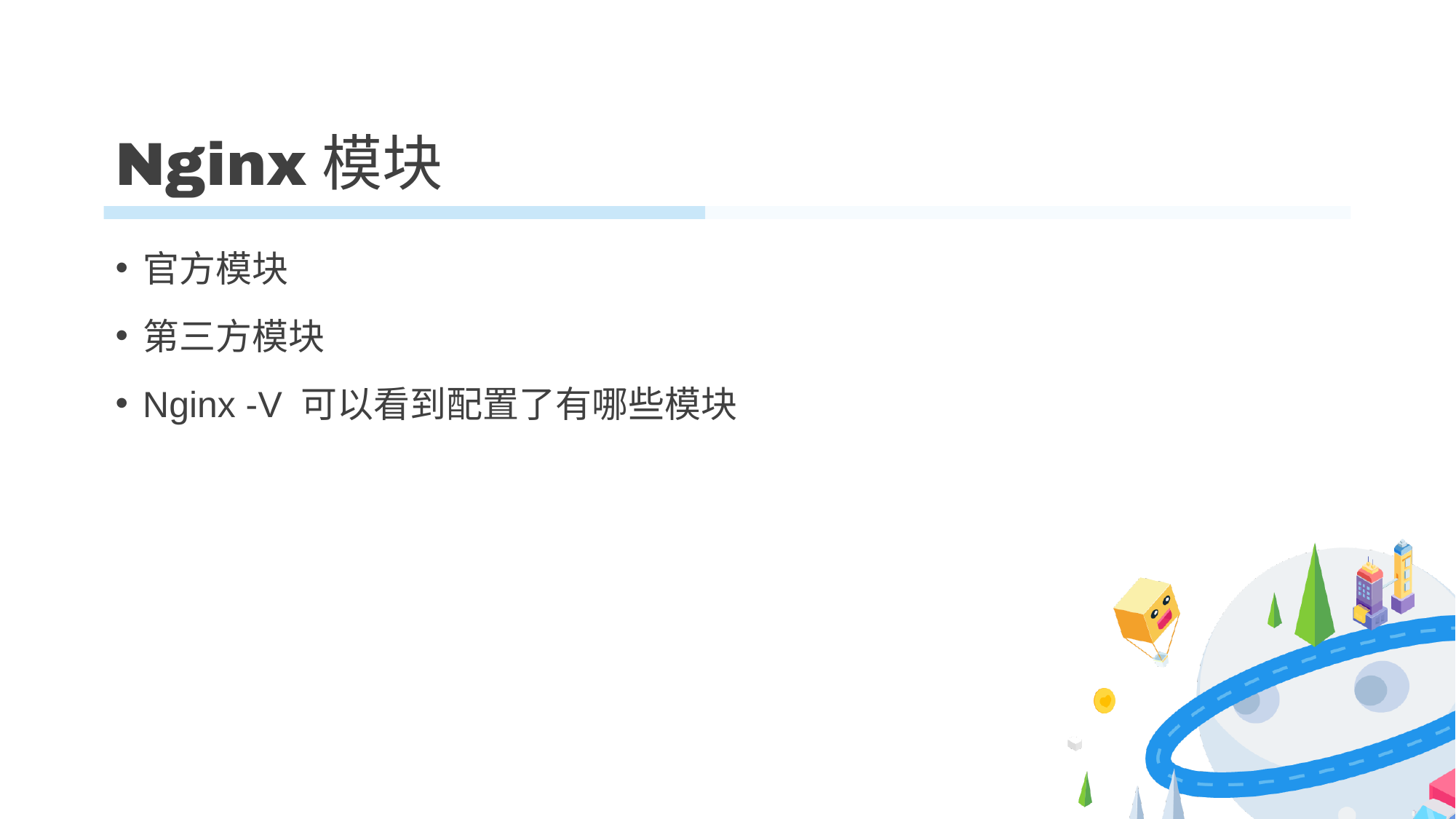

# Nginx模块
官方模块
第三方模块
Nginx -V 可以看到配置了有哪些模块